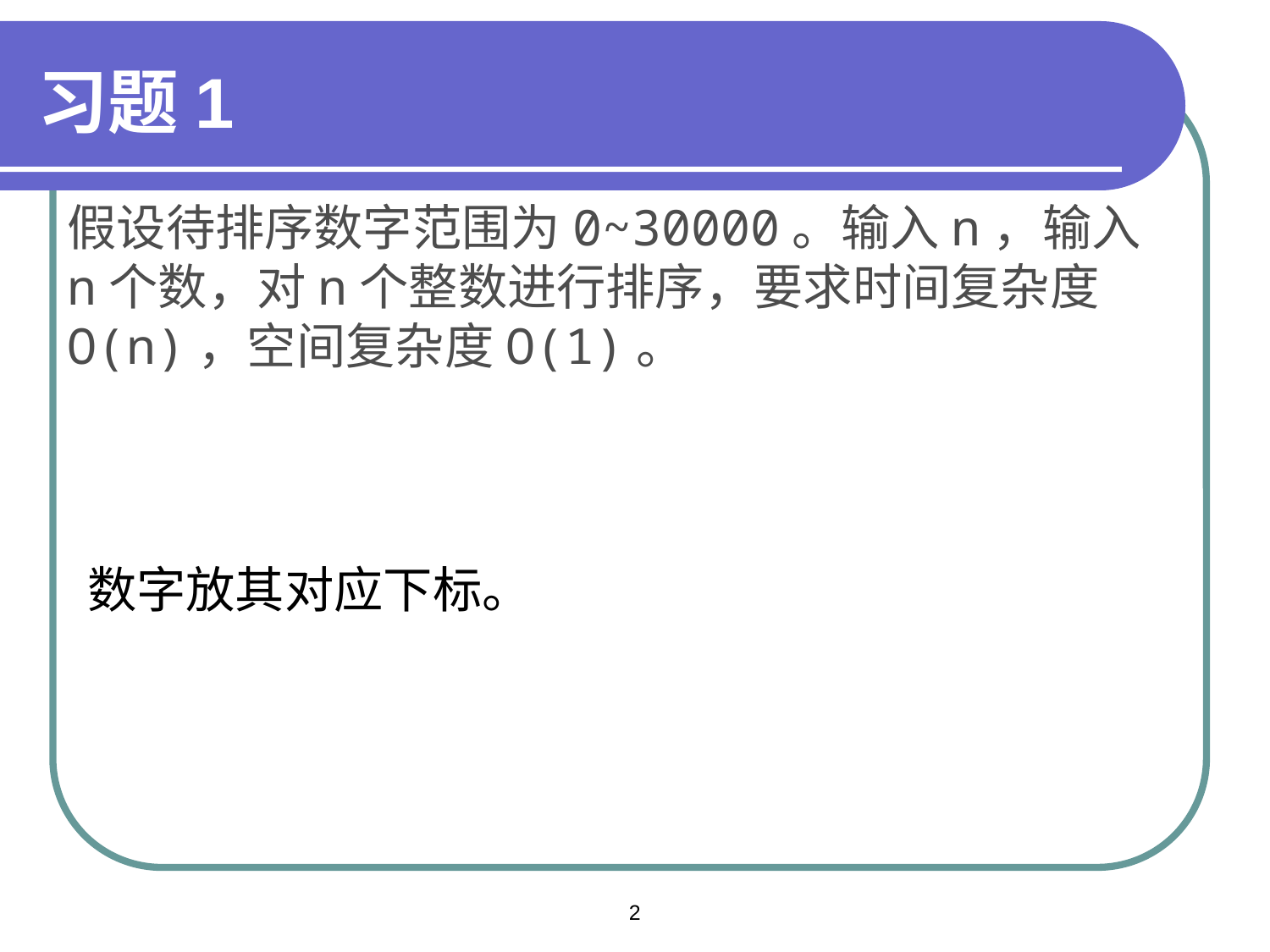

习题1
假设待排序数字范围为0~30000。输入n，输入n个数，对n个整数进行排序，要求时间复杂度O(n)，空间复杂度O(1)。
数字放其对应下标。
2